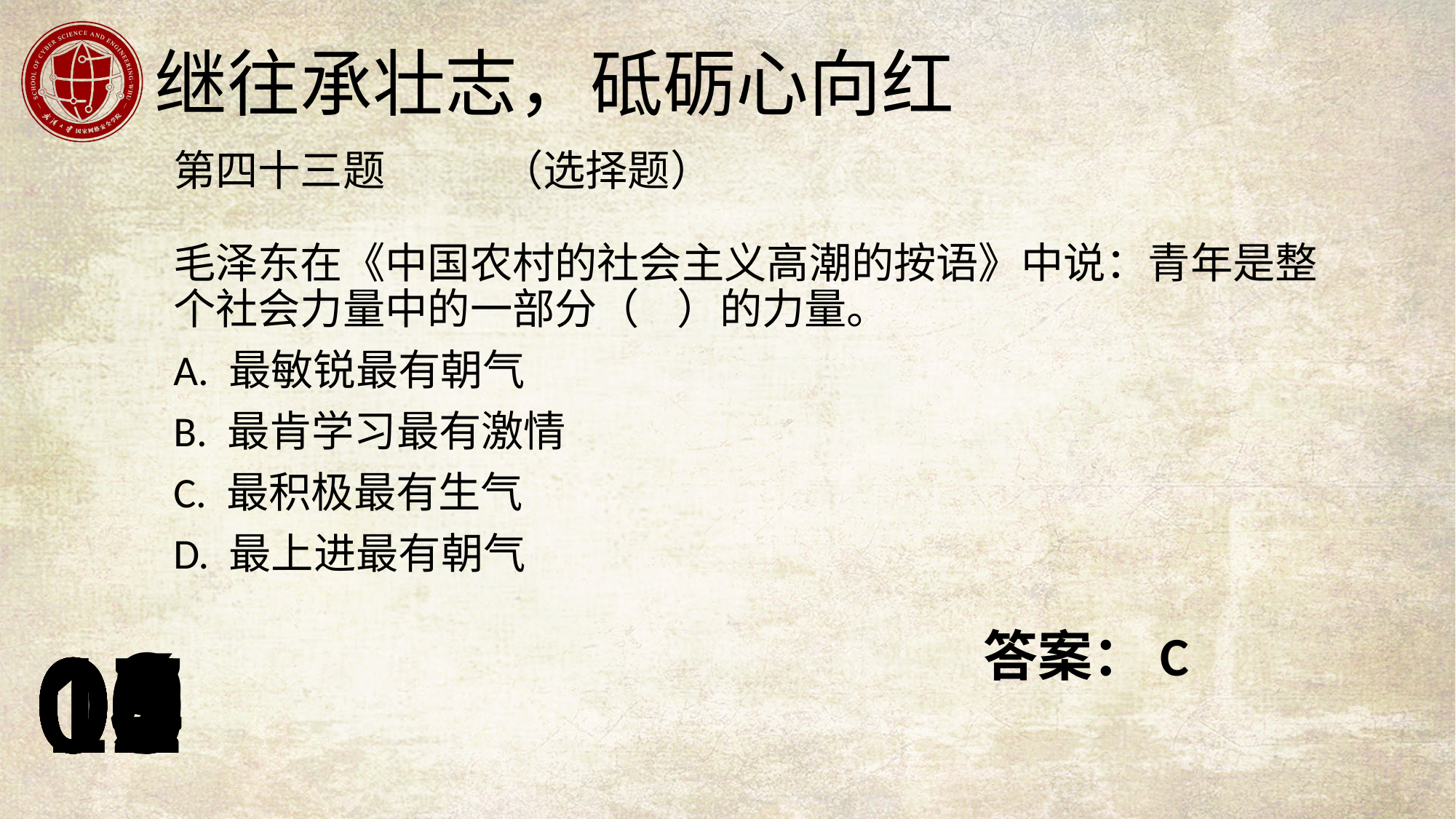

第四十三题		（选择题）
毛泽东在《中国农村的社会主义高潮的按语》中说：青年是整个社会力量中的一部分（    ）的力量。
A. 最敏锐最有朝气
B. 最肯学习最有激情
C. 最积极最有生气
D. 最上进最有朝气
答案：C